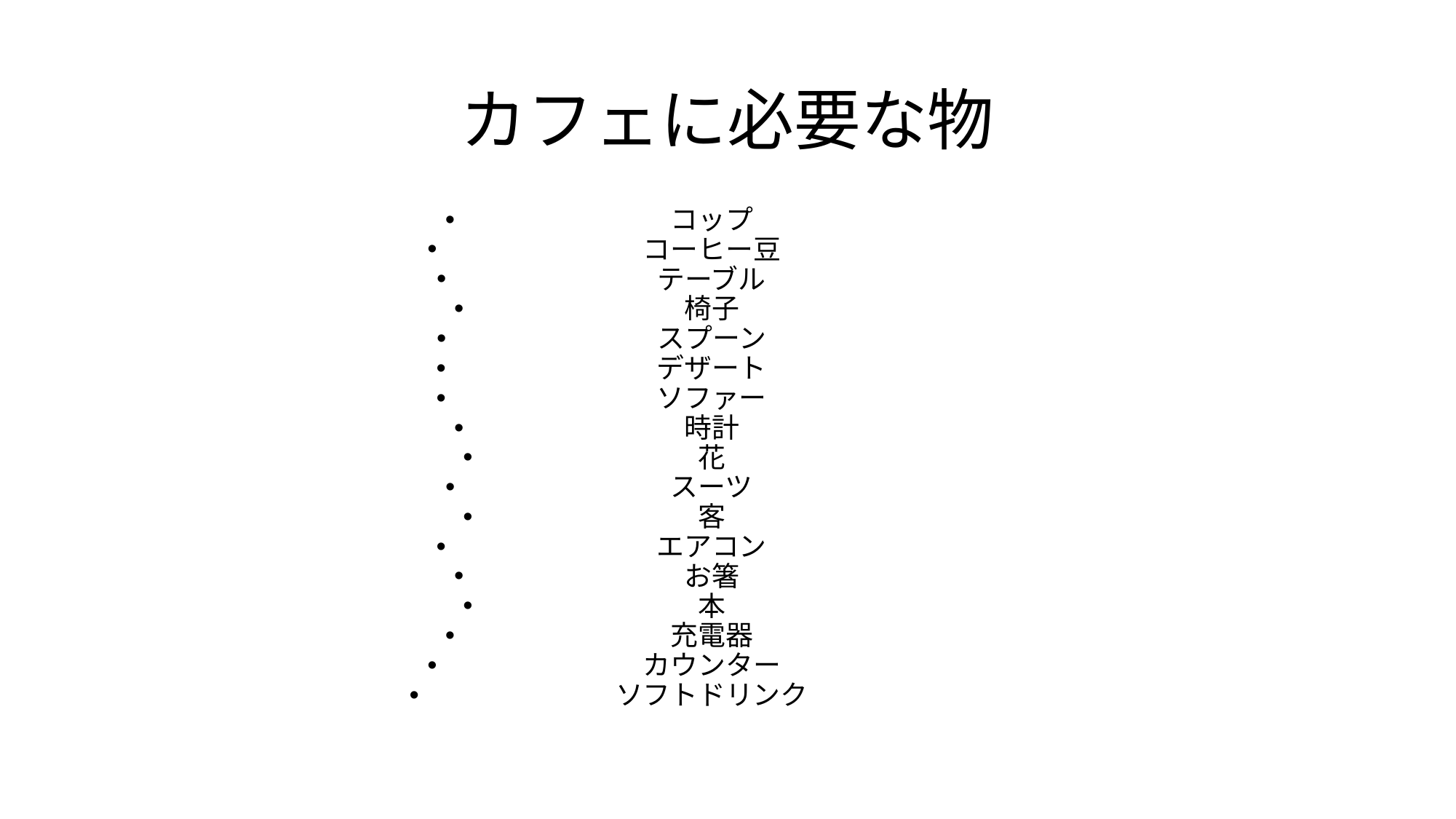

# カフェに必要な物
コップ
コーヒー豆
テーブル
椅子
スプーン
デザート
ソファー
時計
花
スーツ
客
エアコン
お箸
本
充電器
カウンター
ソフトドリンク